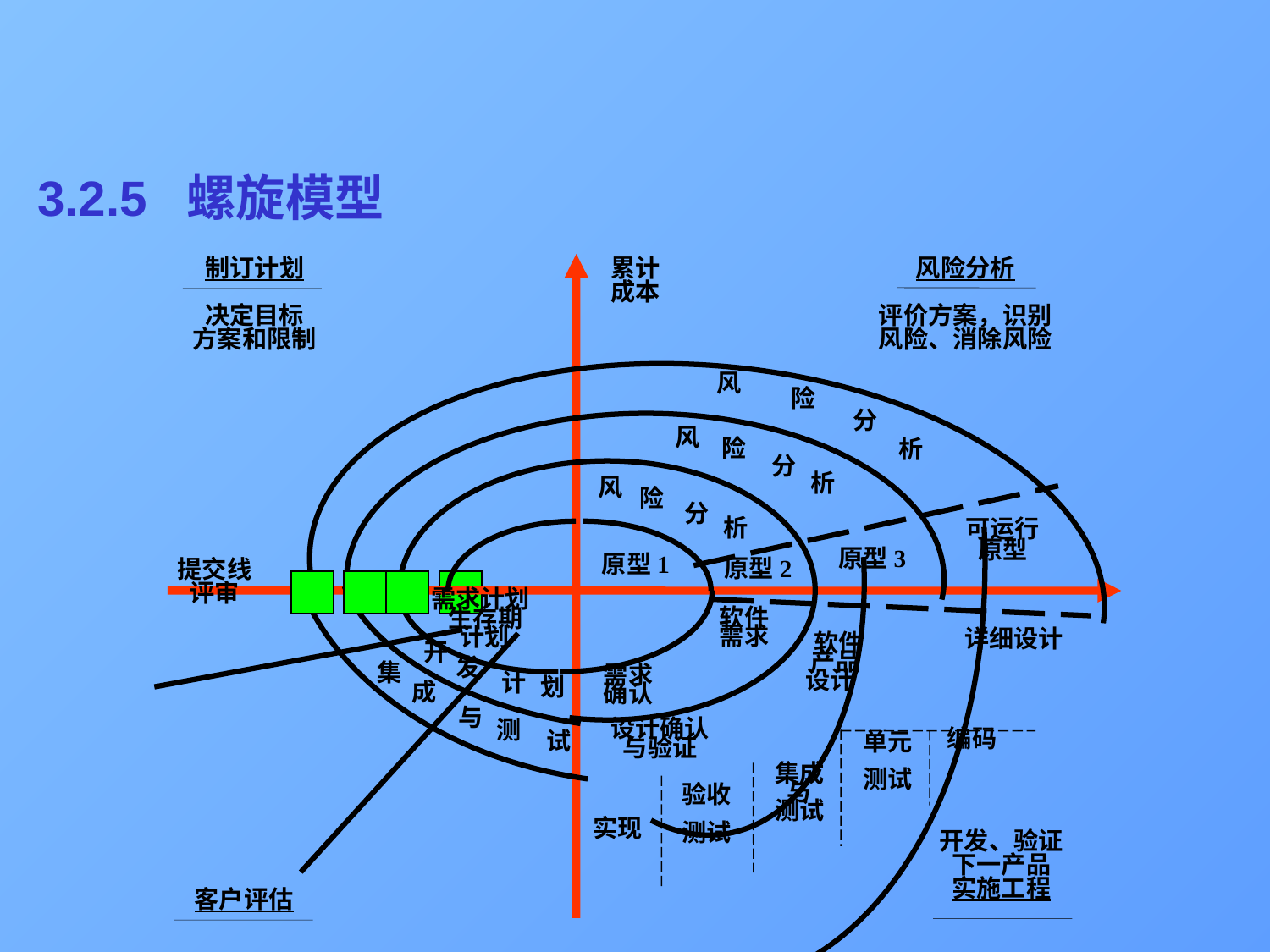

# 3.2.5  螺旋模型

制订计划

决定目标
方案和限制

累计
成本

风险分析

评价方案，识别
风险、消除风险

风

险

分

析

风

险

分

析

风

险

分

析

可运行
原型

原型3

原型1

原型2
需求计划
  生存期
    计划
软件
需求

详细设计

  软件
 产品
设计

开

发

计

划

集

成

与

测

试

需求
确认

设计确认
与验证

编码

单元

测试

集成
与
测试

验收

测试

实现
提交线
评审

开发、验证
下一产品
实施工程

客户评估